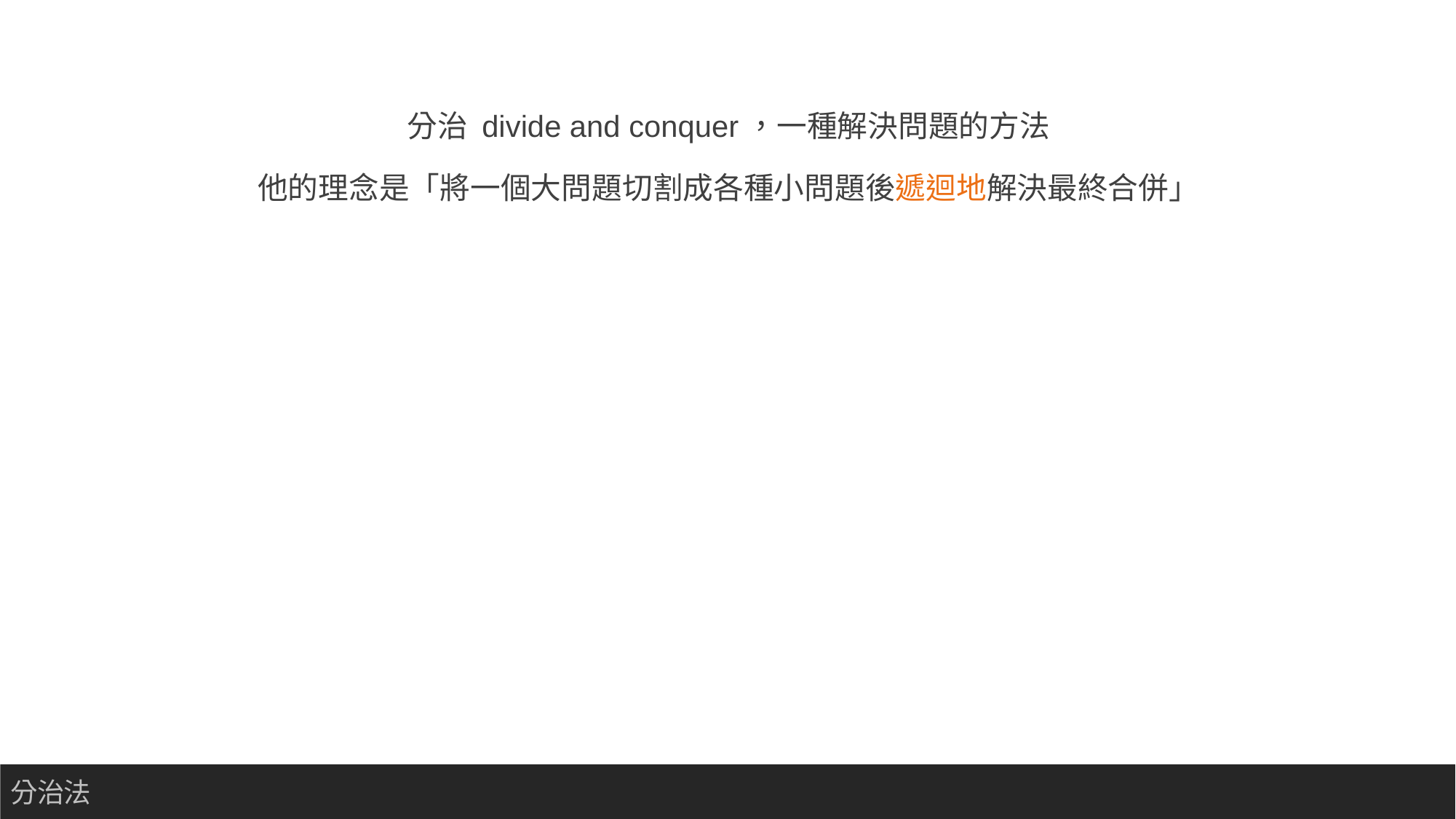

分治 divide and conquer，一種解決問題的方法
他的理念是「將一個大問題切割成各種小問題後遞迴地解決最終合併」
分治法